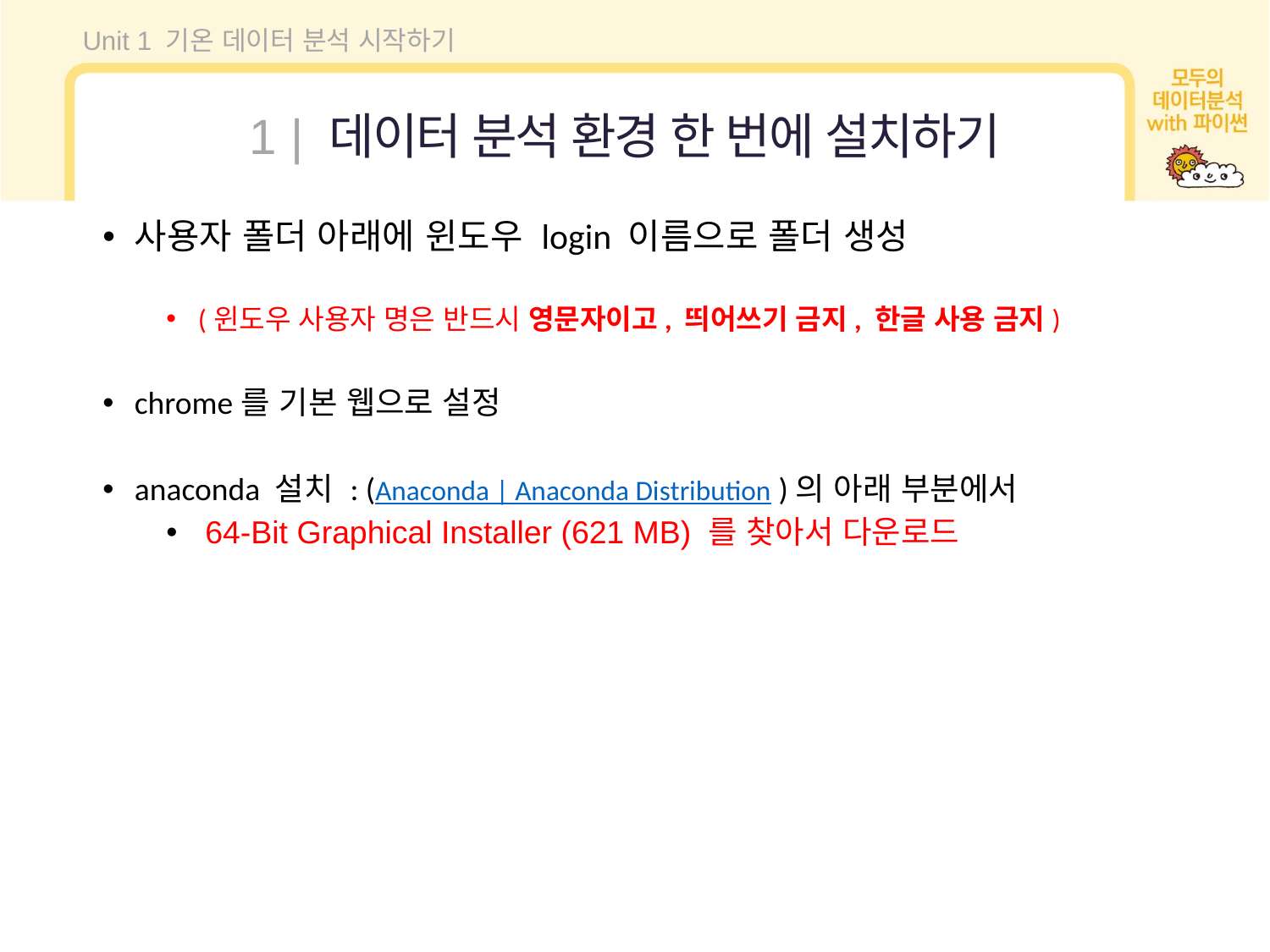

Unit 1 기온 데이터 분석 시작하기
1 | 데이터 분석 환경 한 번에 설치하기
사용자 폴더 아래에 윈도우 login 이름으로 폴더 생성

(윈도우 사용자 명은 반드시 영문자이고, 띄어쓰기 금지, 한글 사용 금지)

chrome를 기본 웹으로 설정

anaconda 설치 : (Anaconda | Anaconda Distribution )의 아래 부분에서
 64-Bit Graphical Installer (621 MB) 를 찾아서 다운로드